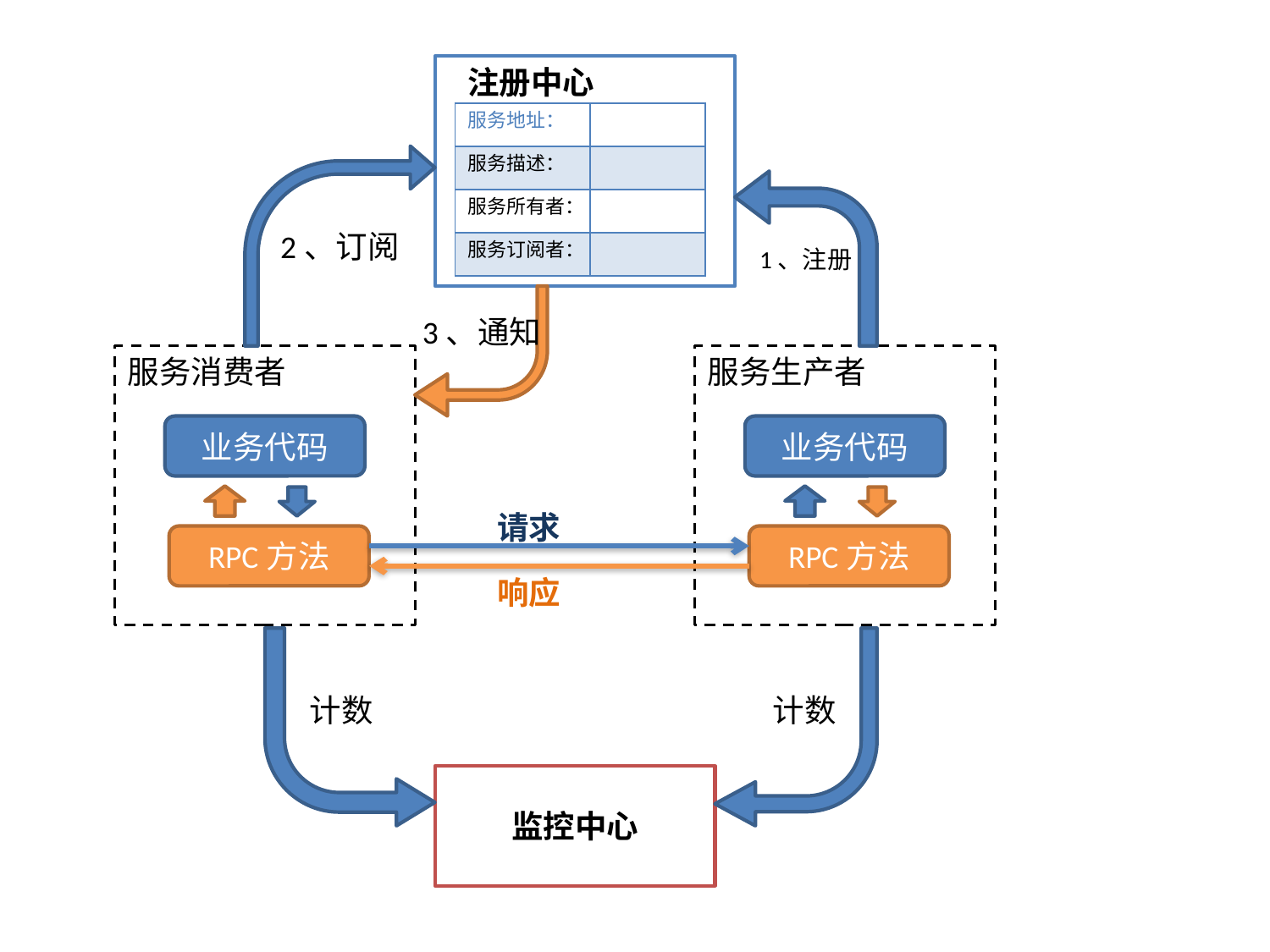

注册中心
| 服务地址： |  |
| --- | --- |
| 服务描述： |  |
| 服务所有者： |  |
| 服务订阅者： |  |
2、订阅
1、注册

3、通知
服务消费者

服务生产者

业务代码
业务代码

请求
RPC方法
RPC方法
响应

计数
计数
监控中心